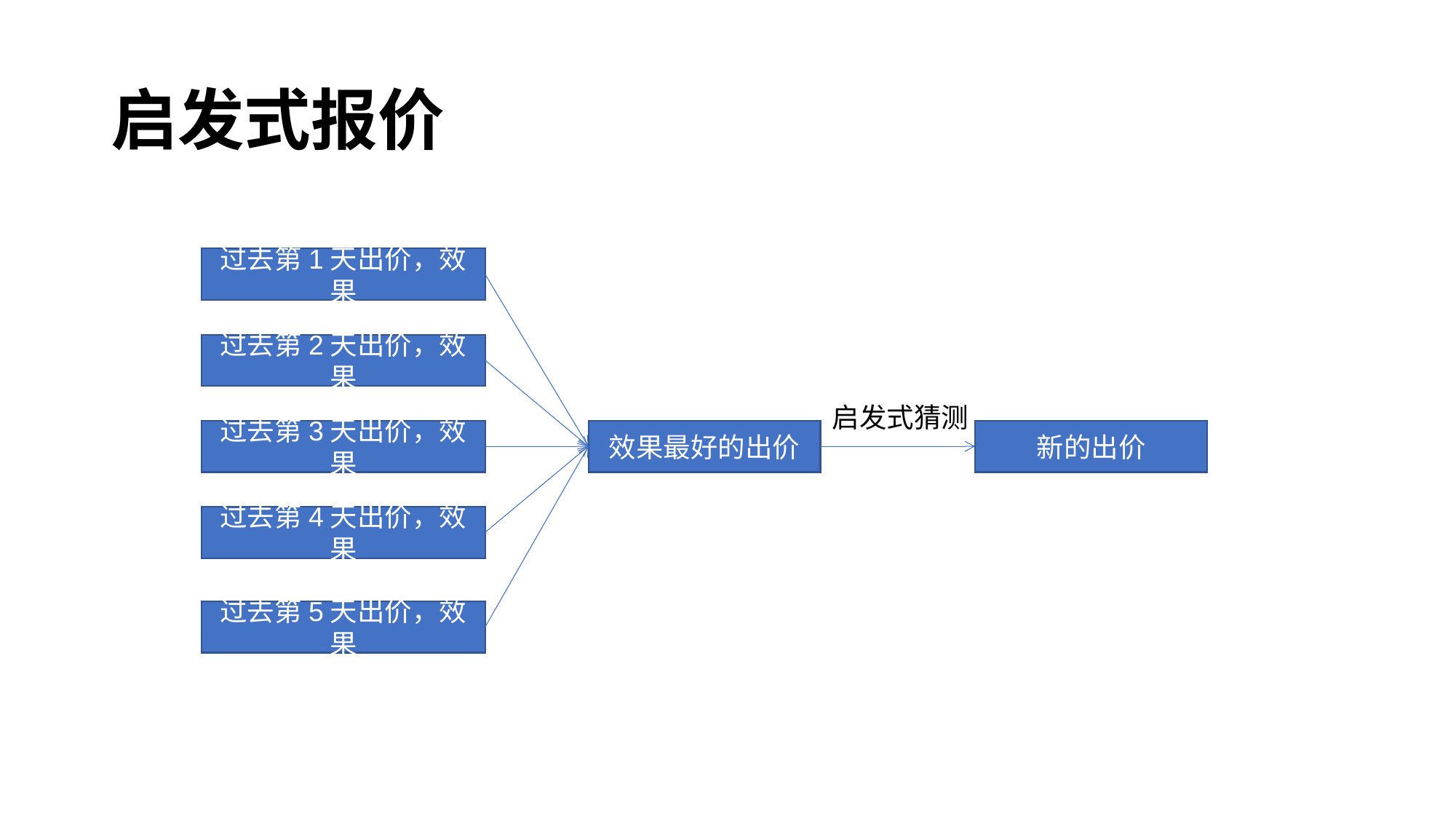

# 启发式报价
过去第1天出价，效果
过去第2天出价，效果
启发式猜测
过去第3天出价，效果
效果最好的出价
新的出价
过去第4天出价，效果
过去第5天出价，效果